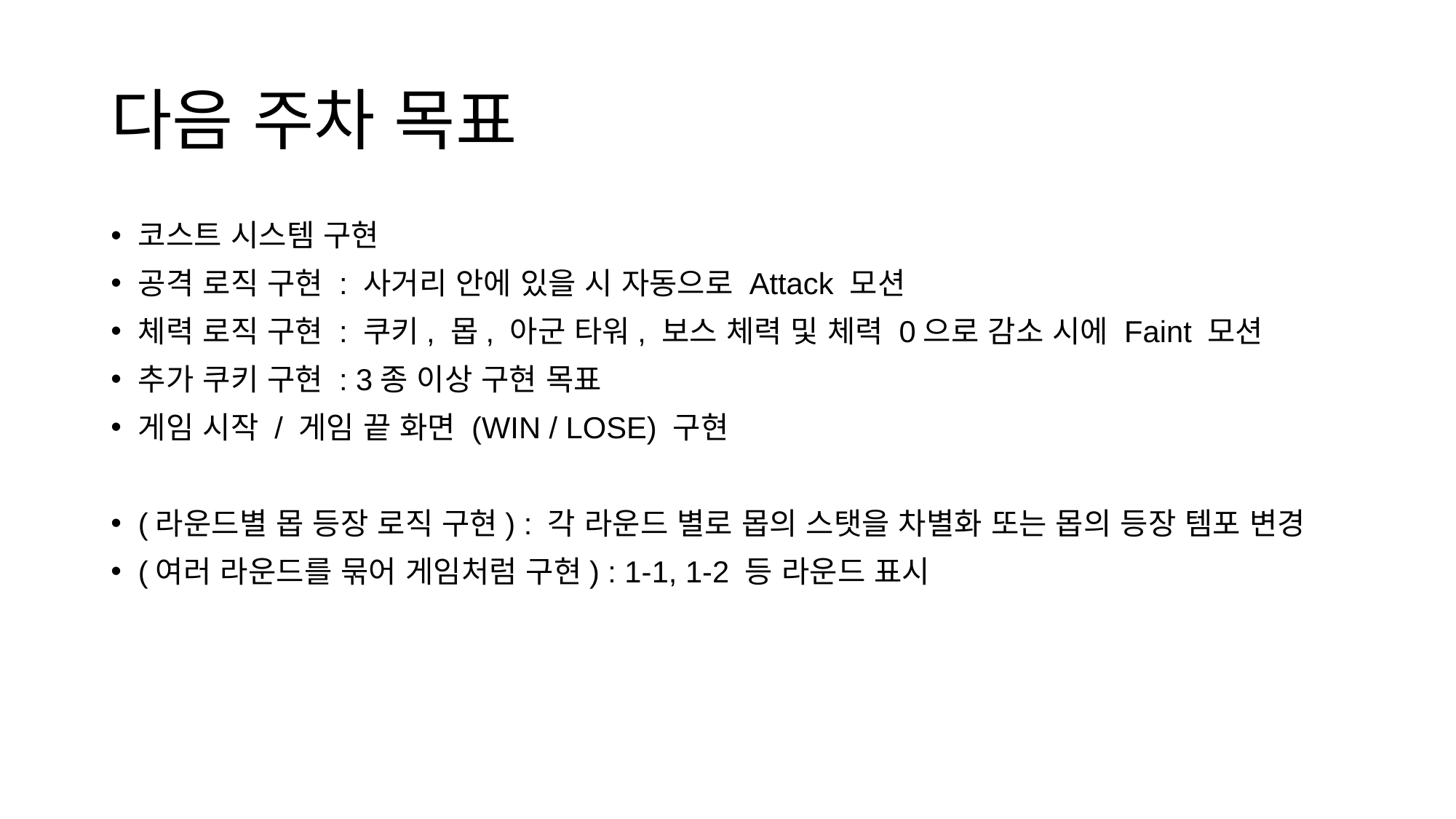

# 다음 주차 목표
코스트 시스템 구현
공격 로직 구현 : 사거리 안에 있을 시 자동으로 Attack 모션
체력 로직 구현 : 쿠키, 몹, 아군 타워, 보스 체력 및 체력 0으로 감소 시에 Faint 모션
추가 쿠키 구현 : 3종 이상 구현 목표
게임 시작 / 게임 끝 화면 (WIN / LOSE) 구현

(라운드별 몹 등장 로직 구현) : 각 라운드 별로 몹의 스탯을 차별화 또는 몹의 등장 템포 변경
(여러 라운드를 묶어 게임처럼 구현) : 1-1, 1-2 등 라운드 표시